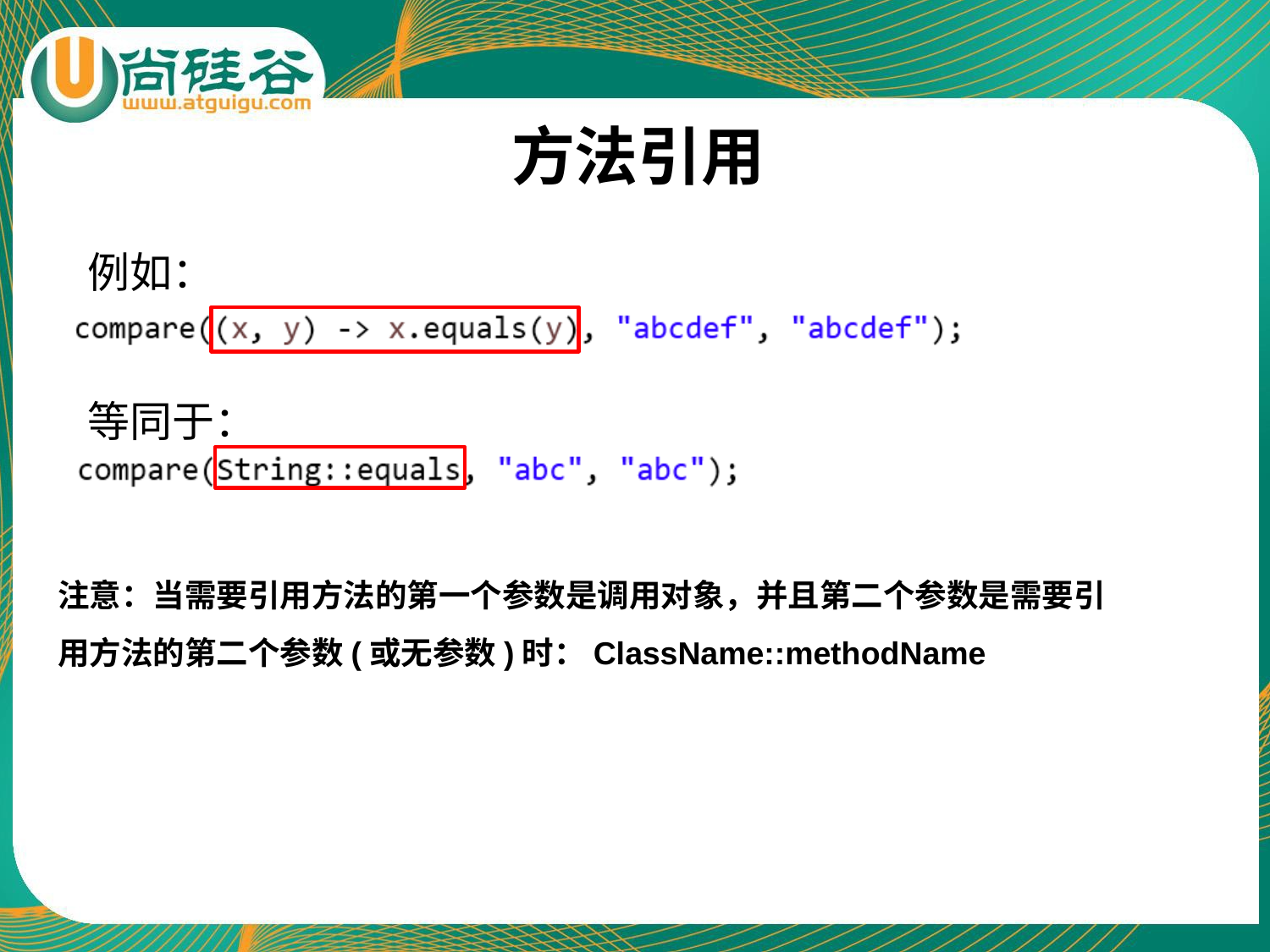

# 方法引用
例如：

等同于：

注意：当需要引用方法的第一个参数是调用对象，并且第二个参数是需要引
用方法的第二个参数(或无参数)时：ClassName::methodName